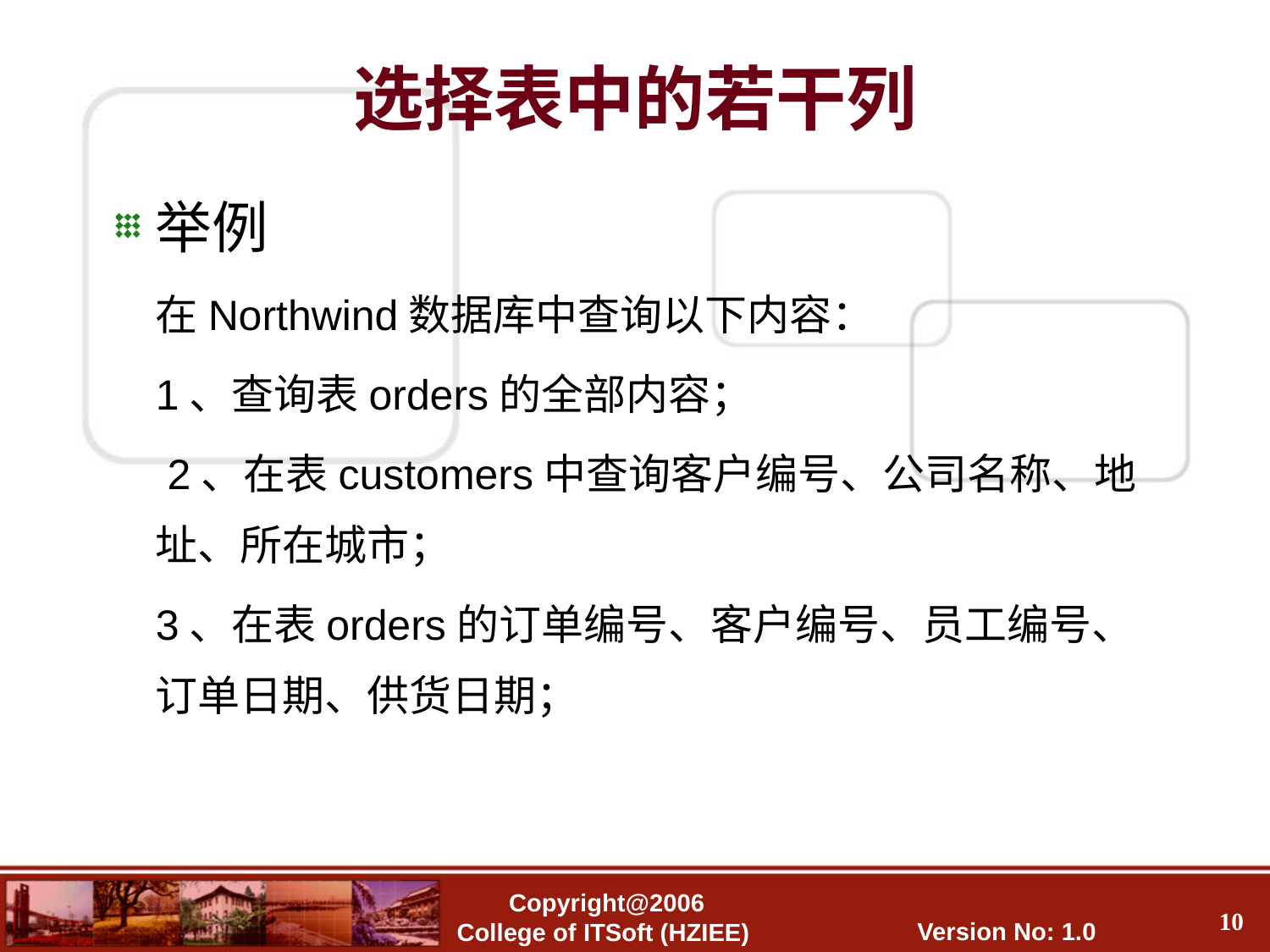

选择表中的若干列
举例
	在Northwind数据库中查询以下内容：
	1、查询表orders的全部内容；
	 2、在表customers中查询客户编号、公司名称、地址、所在城市；
	3、在表orders的订单编号、客户编号、员工编号、订单日期、供货日期；